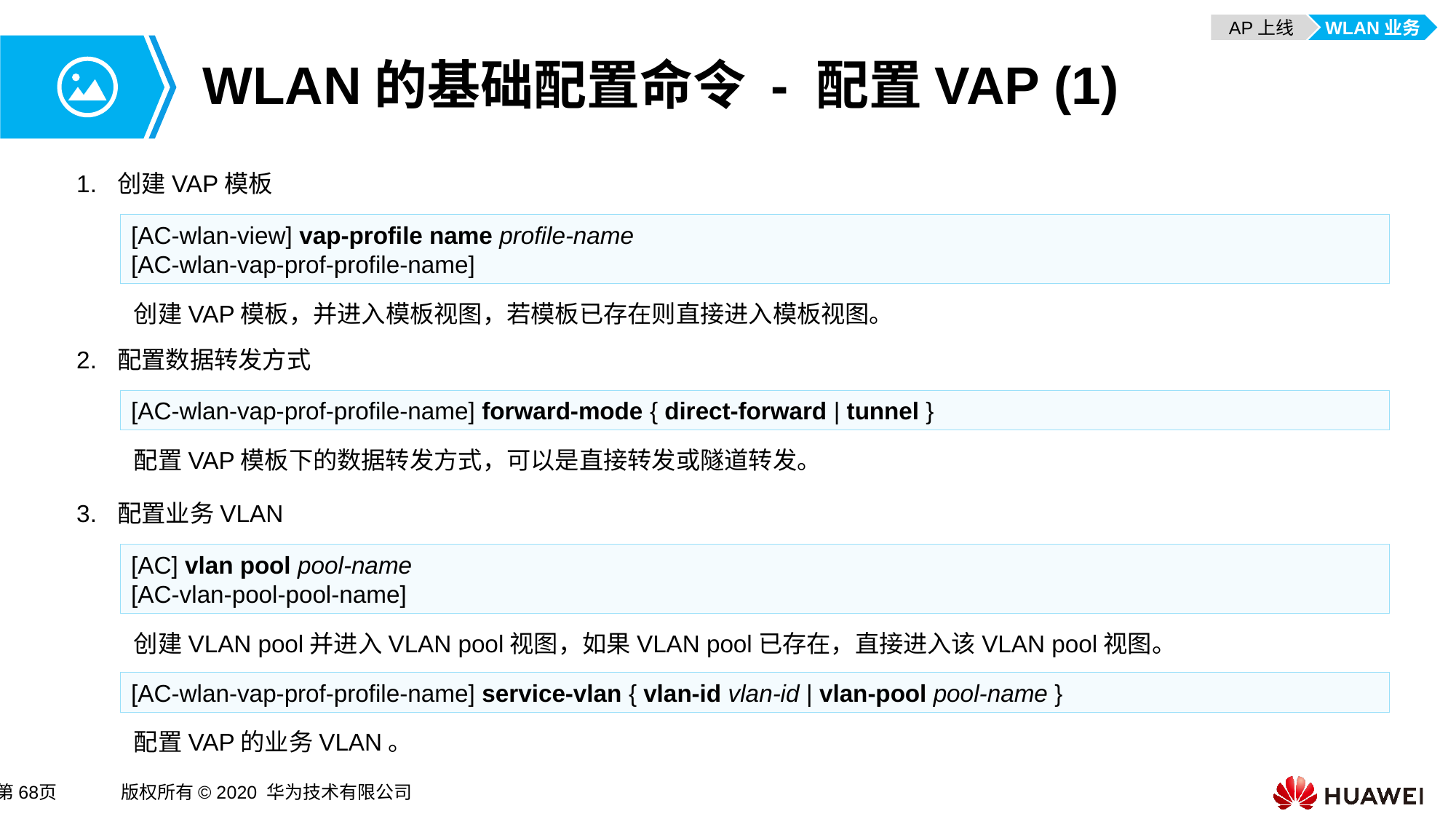

AP上线
WLAN业务
# WLAN的基础配置命令 - 配置VAP (1)
创建VAP模板
[AC-wlan-view] vap-profile name profile-name
[AC-wlan-vap-prof-profile-name]
创建VAP模板，并进入模板视图，若模板已存在则直接进入模板视图。
配置数据转发方式
[AC-wlan-vap-prof-profile-name] forward-mode { direct-forward | tunnel }
配置VAP模板下的数据转发方式，可以是直接转发或隧道转发。
配置业务VLAN
[AC] vlan pool pool-name
[AC-vlan-pool-pool-name]
创建VLAN pool并进入VLAN pool视图，如果VLAN pool已存在，直接进入该VLAN pool视图。
[AC-wlan-vap-prof-profile-name] service-vlan { vlan-id vlan-id | vlan-pool pool-name }
配置VAP的业务VLAN。